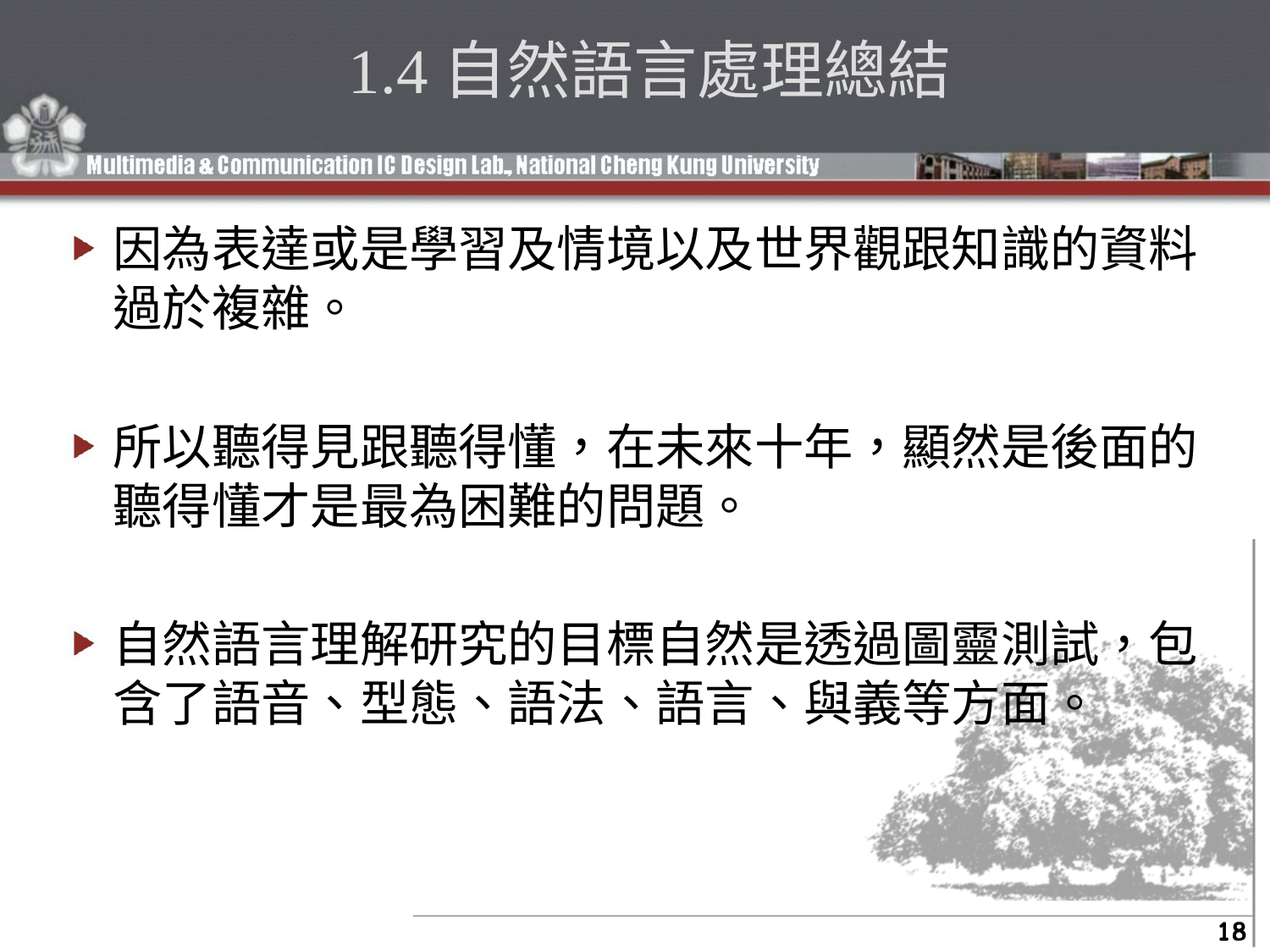

# 1.4自然語言處理總結
因為表達或是學習及情境以及世界觀跟知識的資料過於複雜。

所以聽得見跟聽得懂，在未來十年，顯然是後面的聽得懂才是最為困難的問題。

自然語言理解研究的目標自然是透過圖靈測試，包含了語音、型態、語法、語言、與義等方面。

18